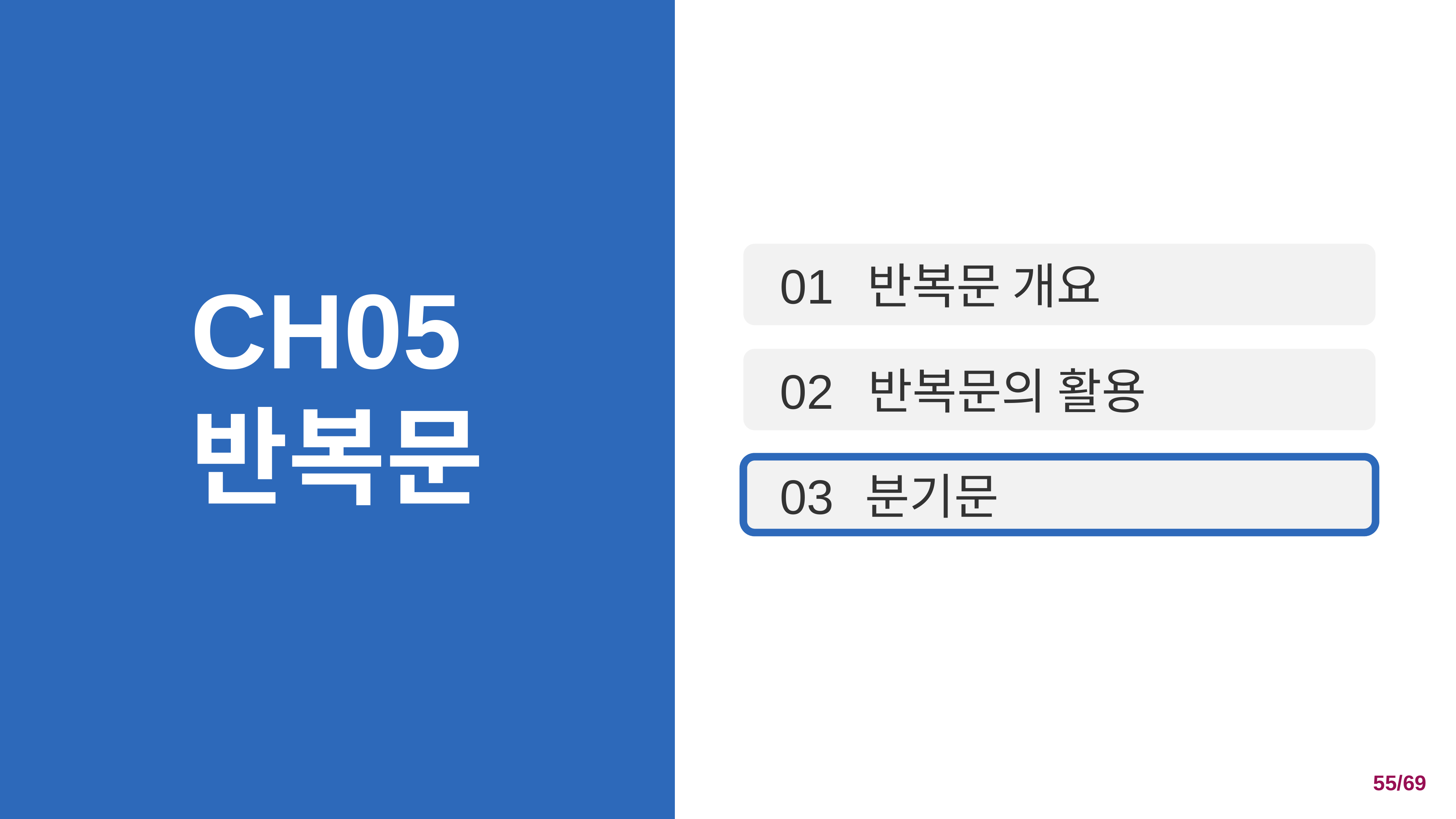

01
반복문 개요
CH05
반복문

02
반복문의 활용

03
분기문